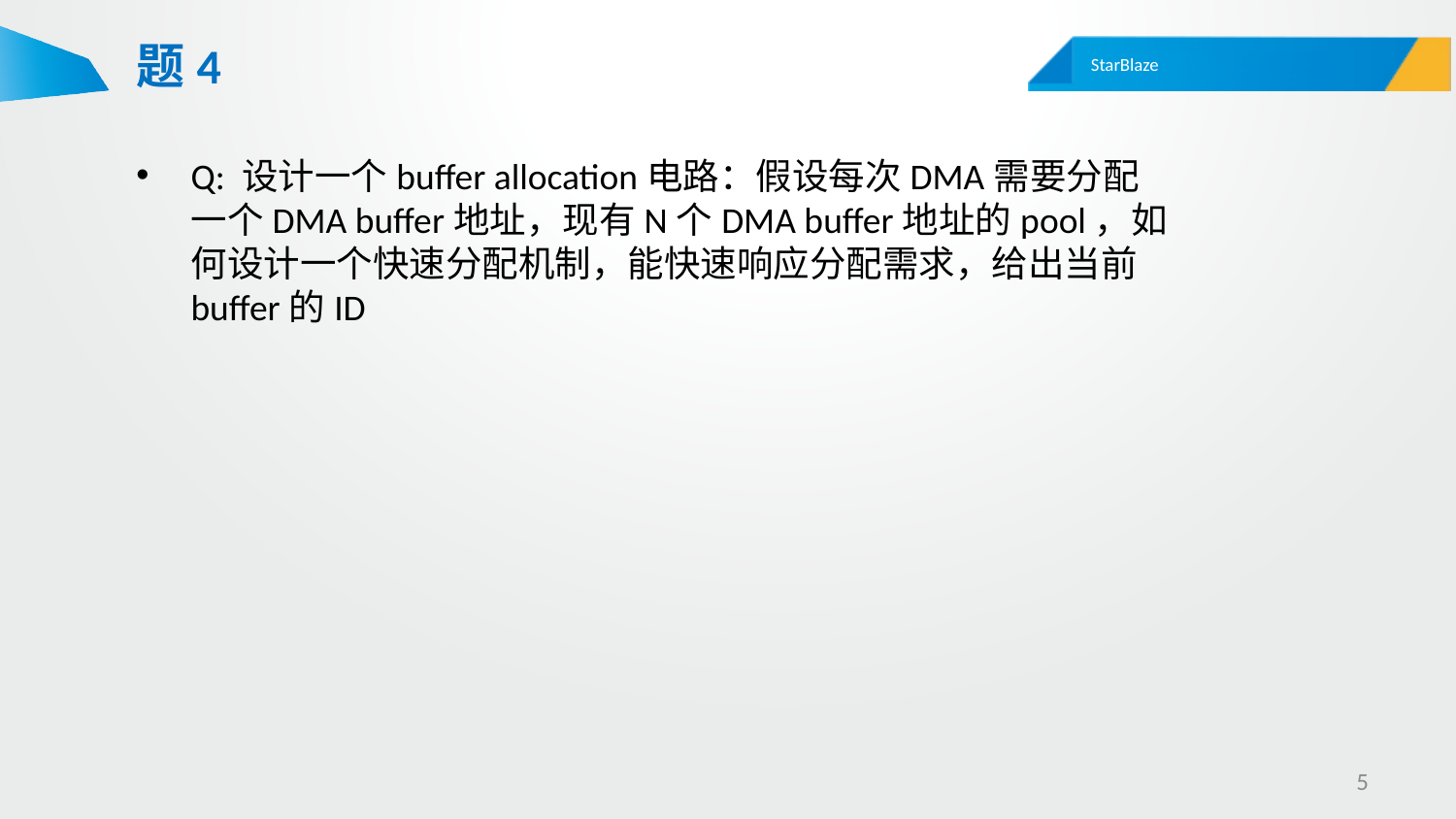

# 题4
Q: 设计一个buffer allocation电路：假设每次DMA需要分配一个DMA buffer地址，现有N个DMA buffer地址的pool，如何设计一个快速分配机制，能快速响应分配需求，给出当前buffer的ID
5